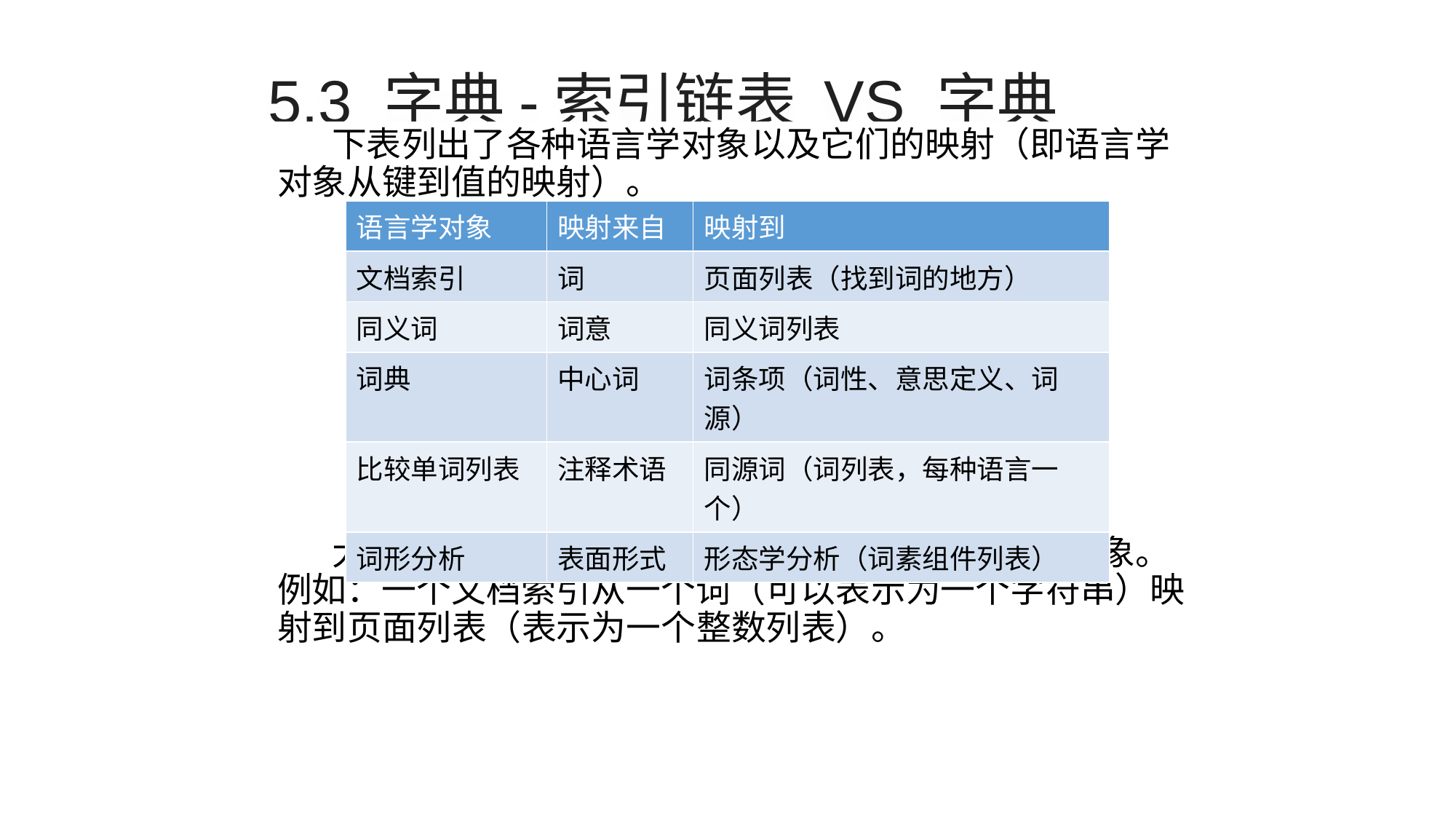

# 5.3 字典-索引链表 VS 字典
下表列出了各种语言学对象以及它们的映射（即语言学对象从键到值的映射）。

大多数情况下，从一个“词”映射到一些结构化对象。例如：一个文档索引从一个词（可以表示为一个字符串）映射到页面列表（表示为一个整数列表）。
| 语言学对象 | 映射来自 | 映射到 |
| --- | --- | --- |
| 文档索引 | 词 | 页面列表（找到词的地方） |
| 同义词 | 词意 | 同义词列表 |
| 词典 | 中心词 | 词条项（词性、意思定义、词源） |
| 比较单词列表 | 注释术语 | 同源词（词列表，每种语言一个） |
| 词形分析 | 表面形式 | 形态学分析（词素组件列表） |